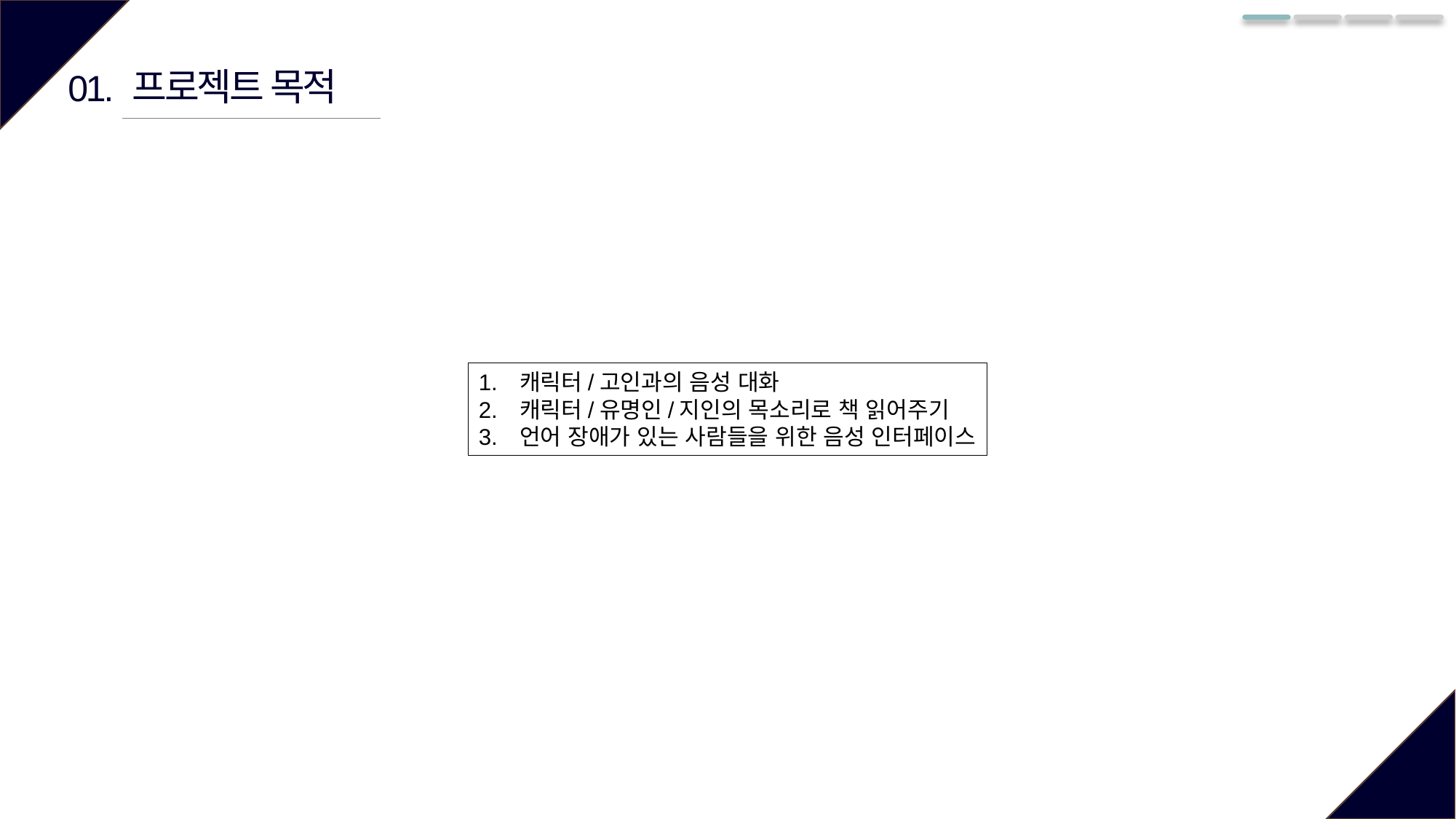

프로젝트 목적
01.
캐릭터/고인과의 음성 대화
캐릭터/유명인/지인의 목소리로 책 읽어주기
언어 장애가 있는 사람들을 위한 음성 인터페이스